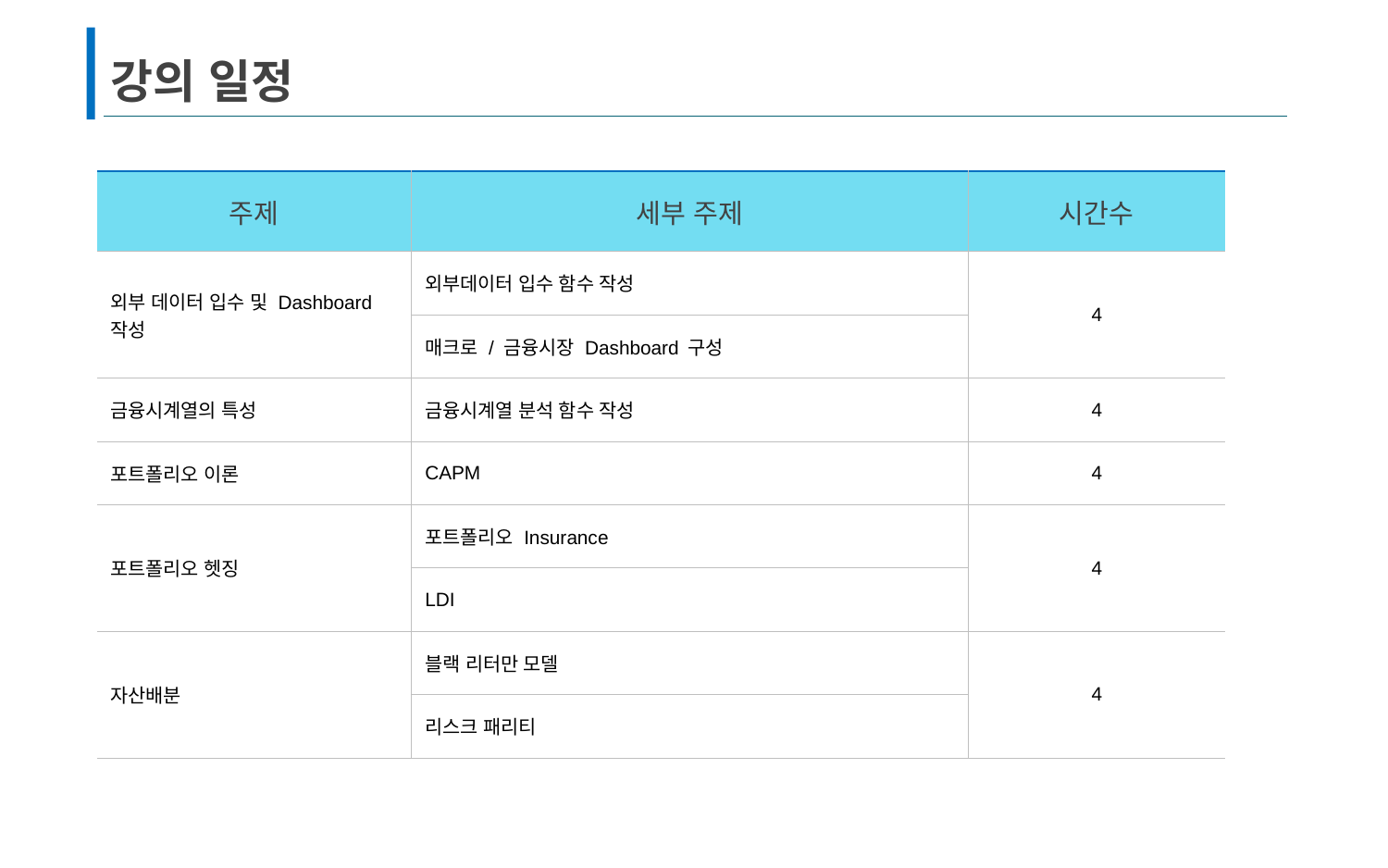

# 강의 일정
| 주제 | 세부 주제 | 시간수 |
| --- | --- | --- |
| 외부 데이터 입수 및 Dashboard 작성 | 외부데이터 입수 함수 작성 | 4 |
|  | 매크로 / 금융시장 Dashboard 구성 |  |
| 금융시계열의 특성 | 금융시계열 분석 함수 작성 | 4 |
| 포트폴리오 이론 | CAPM | 4 |
| 포트폴리오 헷징 | 포트폴리오 Insurance | 4 |
|  | LDI |  |
| 자산배분 | 블랙 리터만 모델 | 4 |
|  | 리스크 패리티 |  |